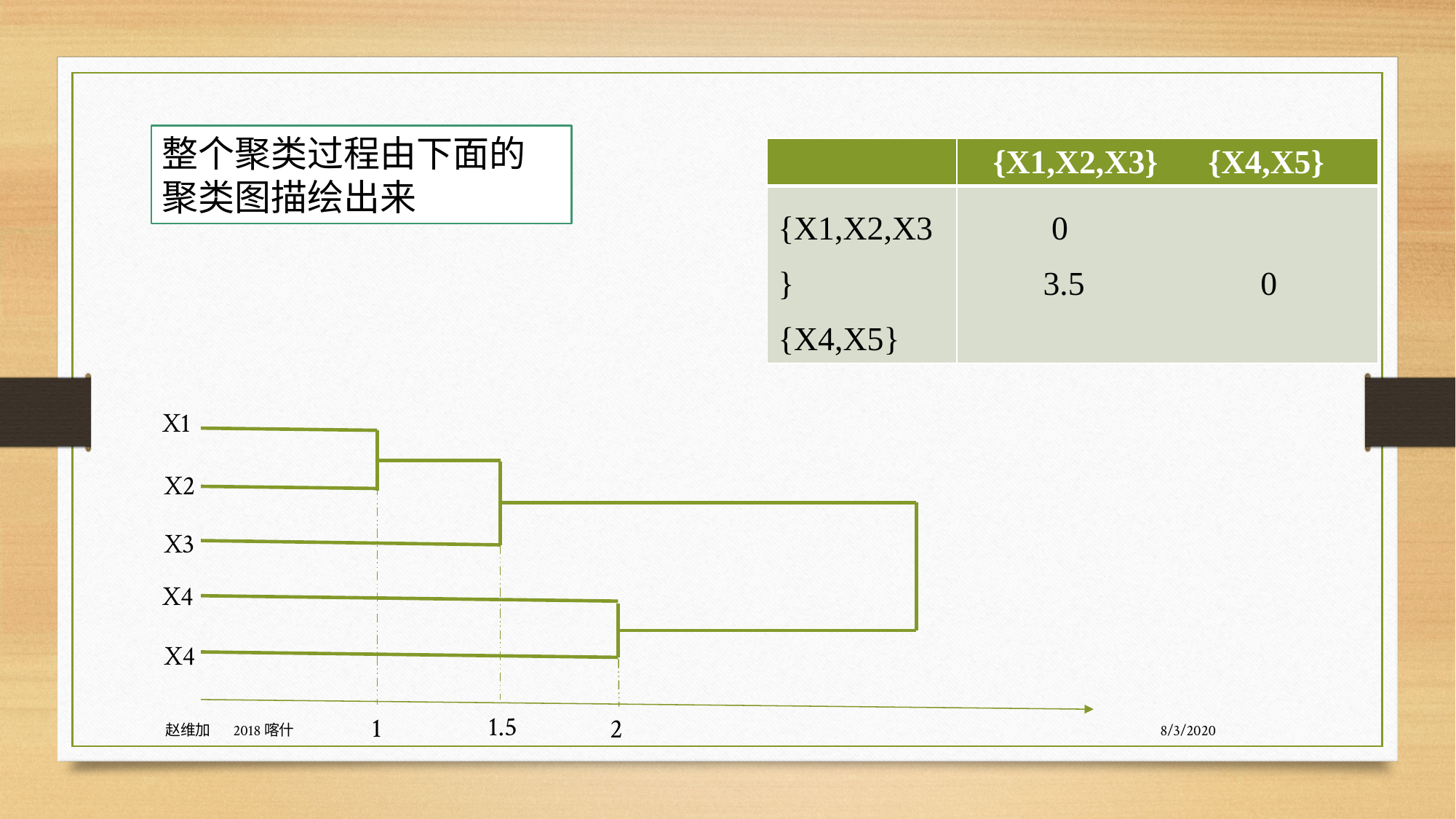

整个聚类过程由下面的聚类图描绘出来
|  | {X1,X2,X3} {X4,X5} |
| --- | --- |
| {X1,X2,X3} {X4,X5} | 0 3.5 0 |
X1
X2
X3
X4
X4
1.5
1
2
赵维加    2018喀什
8/3/2020